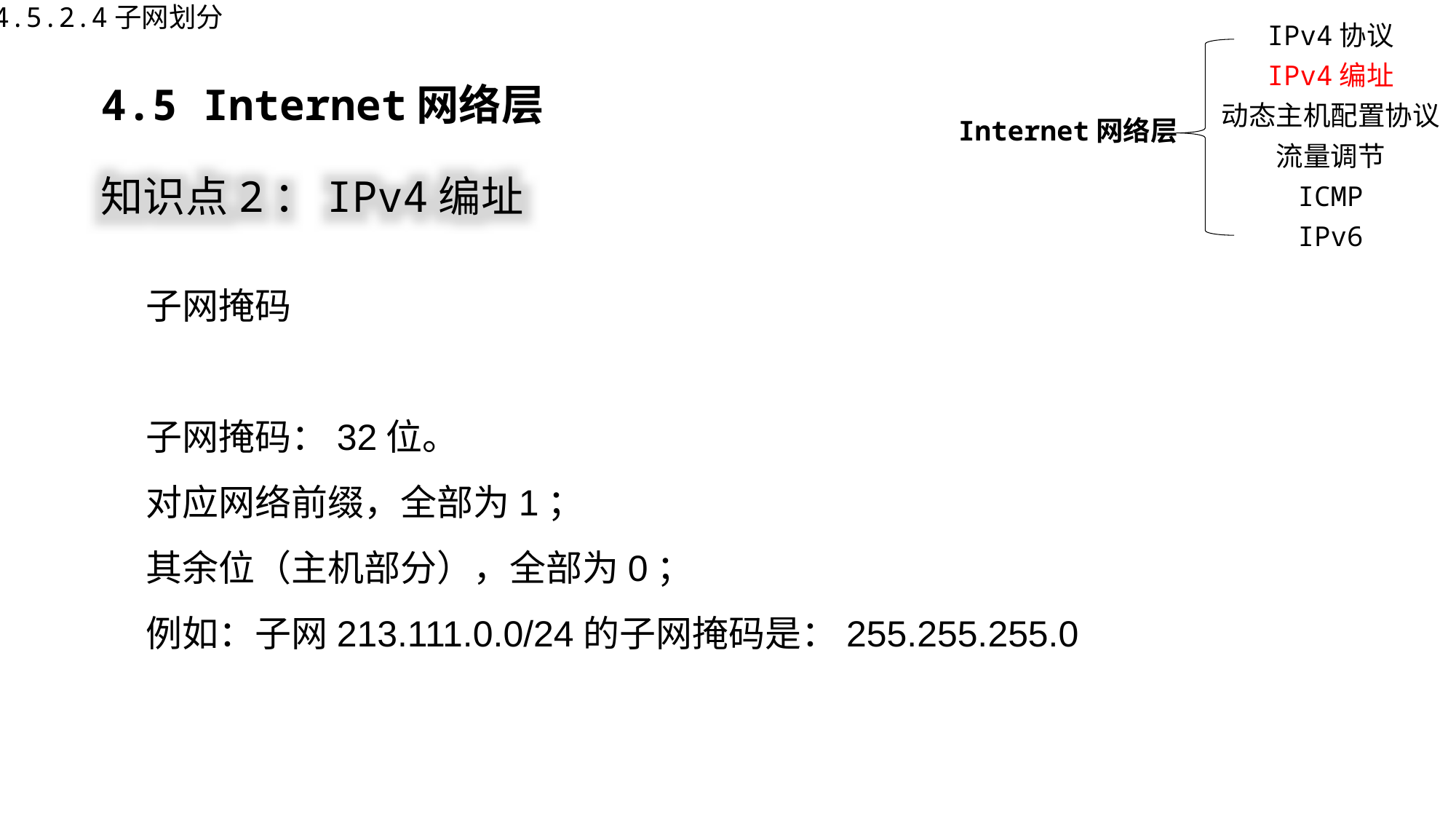

4.5.2.4子网划分

IPv4协议

IPv4编址
动态主机配置协议
Internet网络层
流量调节
ICMP
IPv6
4.5 Internet网络层
知识点2：IPv4编址
子网掩码

子网掩码：32位。
对应网络前缀，全部为1；
其余位（主机部分），全部为0；
例如：子网213.111.0.0/24的子网掩码是：255.255.255.0